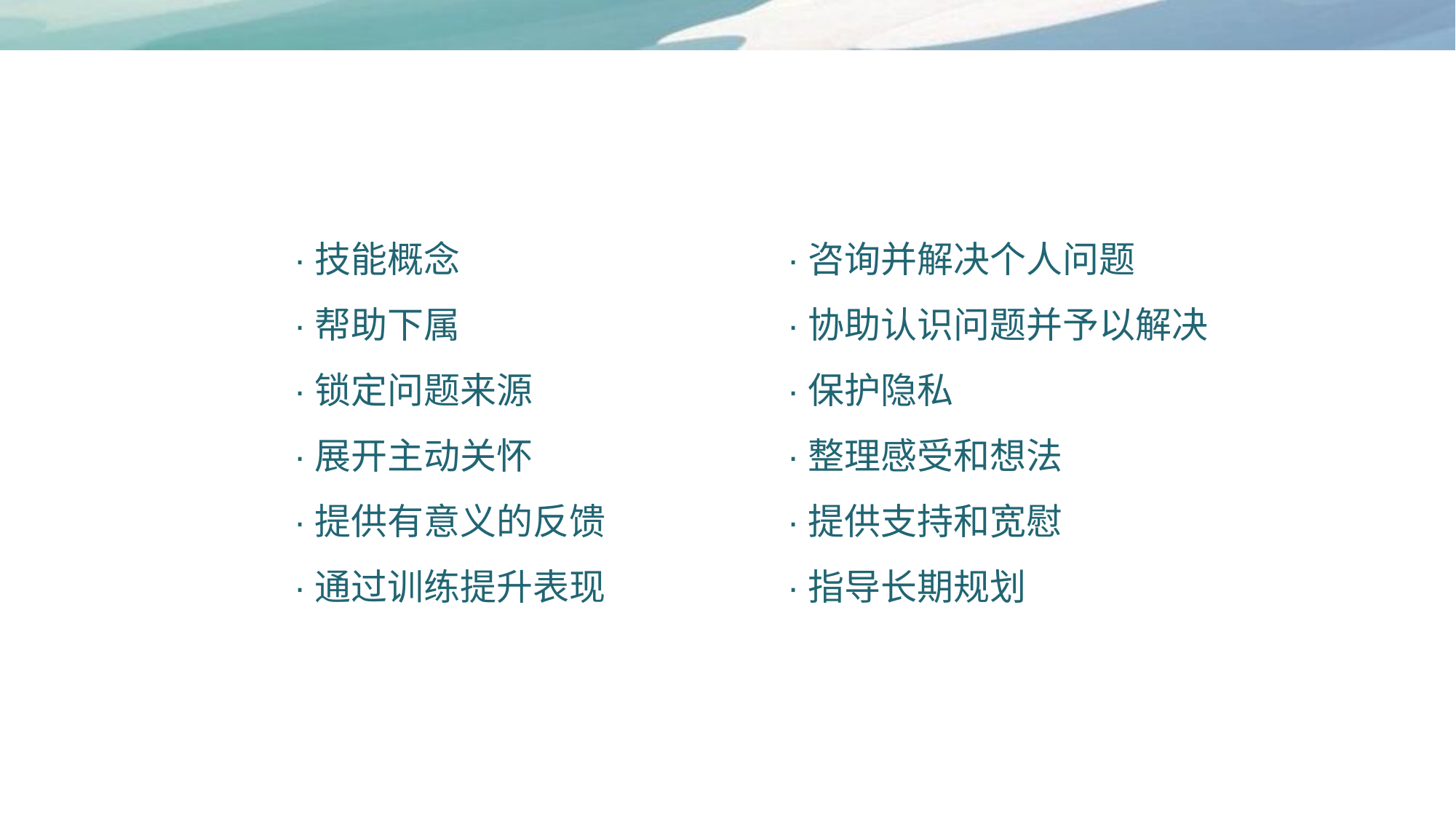

·技能概念
·帮助下属
·锁定问题来源
·展开主动关怀
·提供有意义的反馈
·通过训练提升表现

·咨询并解决个人问题
·协助认识问题并予以解决
·保护隐私
·整理感受和想法
·提供支持和宽慰
·指导长期规划